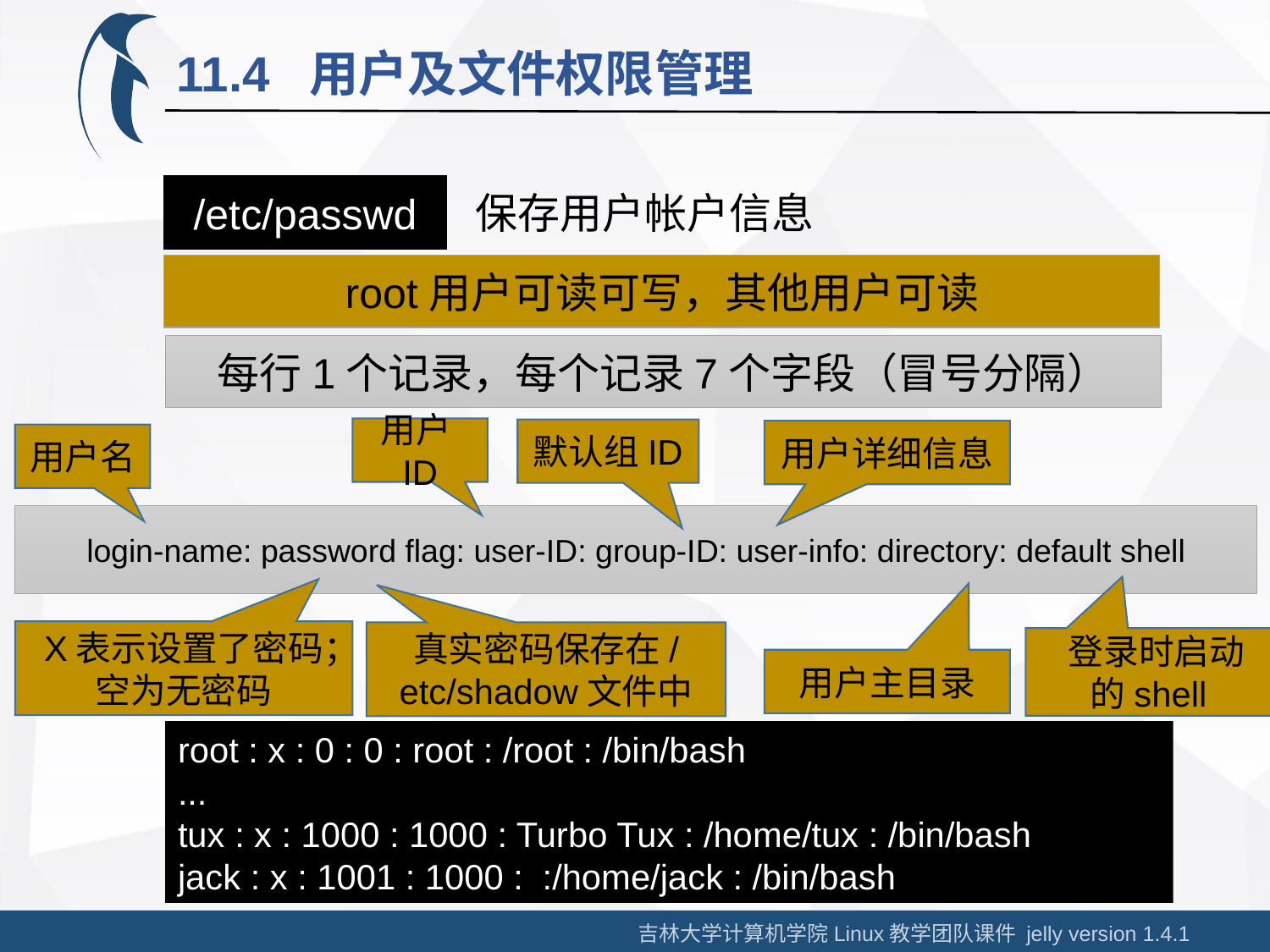

11.4  用户及文件权限管理
/etc/passwd
保存用户帐户信息
root用户可读可写，其他用户可读
每行1个记录，每个记录7个字段（冒号分隔）
用户ID
默认组ID
用户详细信息
用户名
login-name: password flag: user-ID: group-ID: user-info: directory: default shell
X表示设置了密码；
空为无密码
真实密码保存在/etc/shadow文件中
 登录时启动的shell
用户主目录
root : x : 0 : 0 : root : /root : /bin/bash
...
tux : x : 1000 : 1000 : Turbo Tux : /home/tux : /bin/bash
jack : x : 1001 : 1000 :  :/home/jack : /bin/bash